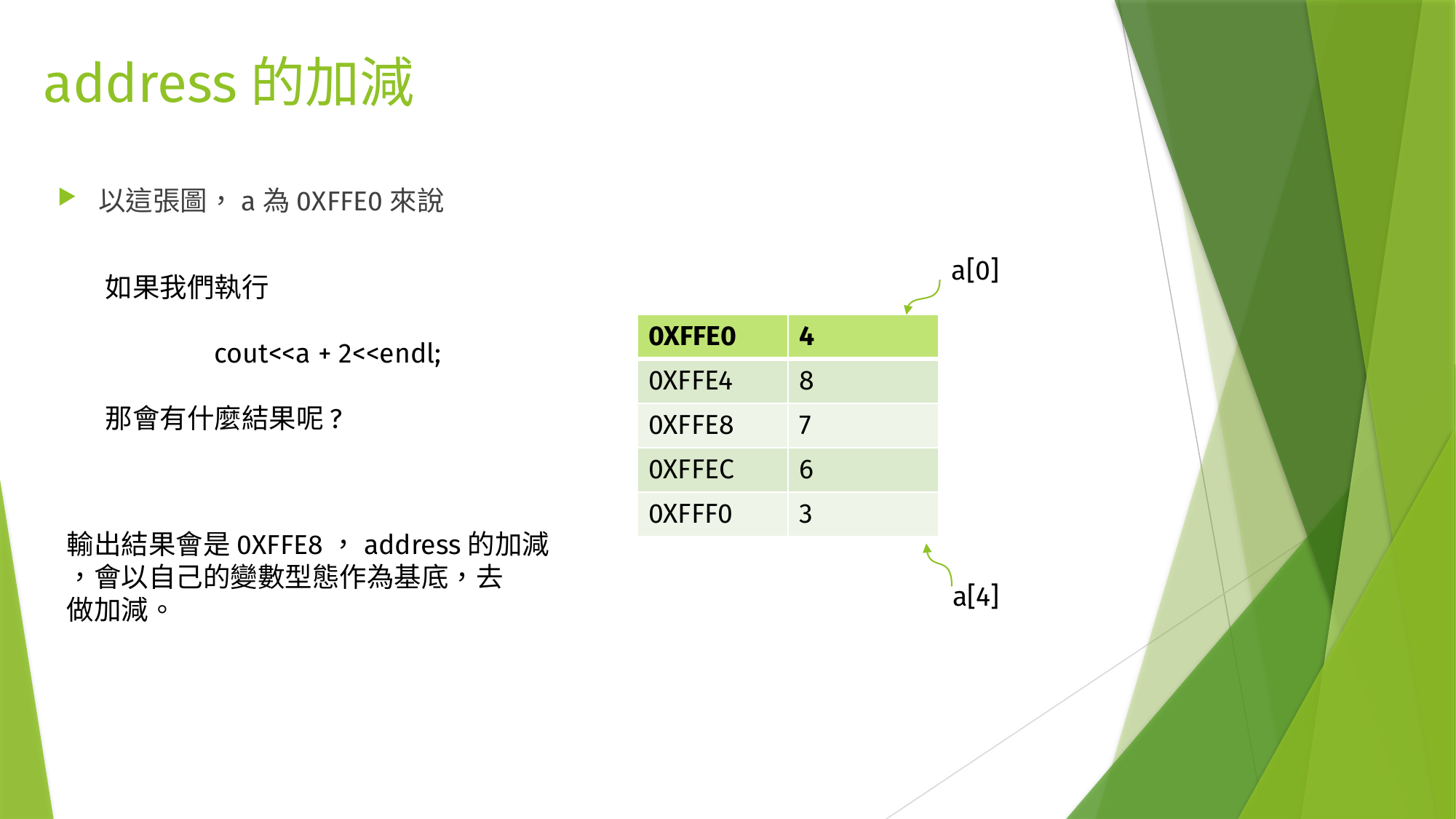

# address的加減
以這張圖，a為0XFFE0來說

a[0]
如果我們執行

	cout<<a + 2<<endl;

那會有什麼結果呢?
| 0XFFE0 | 4 |
| --- | --- |
| 0XFFE4 | 8 |
| 0XFFE8 | 7 |
| 0XFFEC | 6 |
| 0XFFF0 | 3 |
輸出結果會是0XFFE8，address的加減
，會以自己的變數型態作為基底，去
做加減。
a[4]